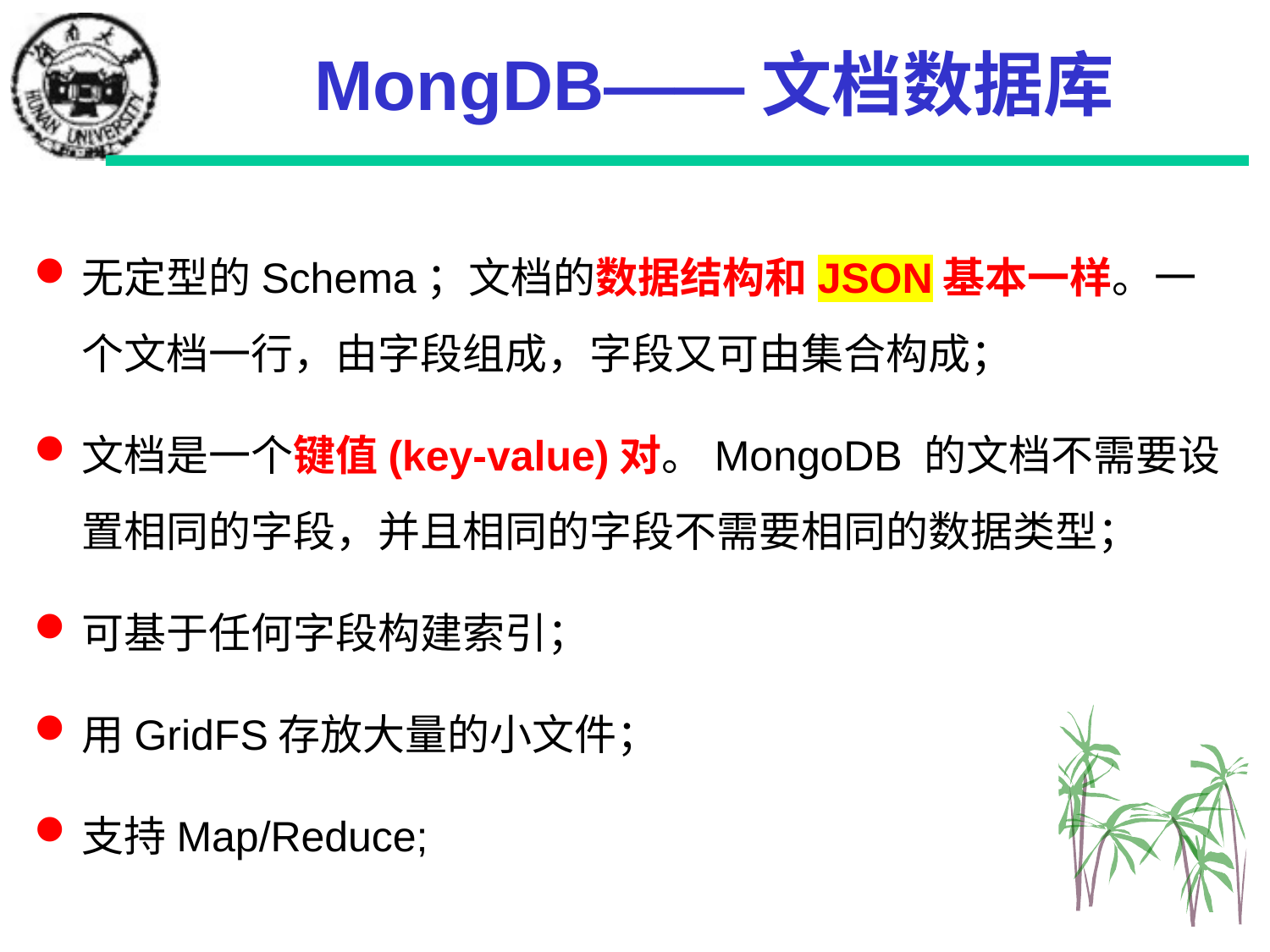

# MongDB——文档数据库
无定型的Schema；文档的数据结构和JSON基本一样。一个文档一行，由字段组成，字段又可由集合构成；
文档是一个键值(key-value)对。MongoDB 的文档不需要设置相同的字段，并且相同的字段不需要相同的数据类型；
可基于任何字段构建索引；
用GridFS存放大量的小文件；
支持Map/Reduce;